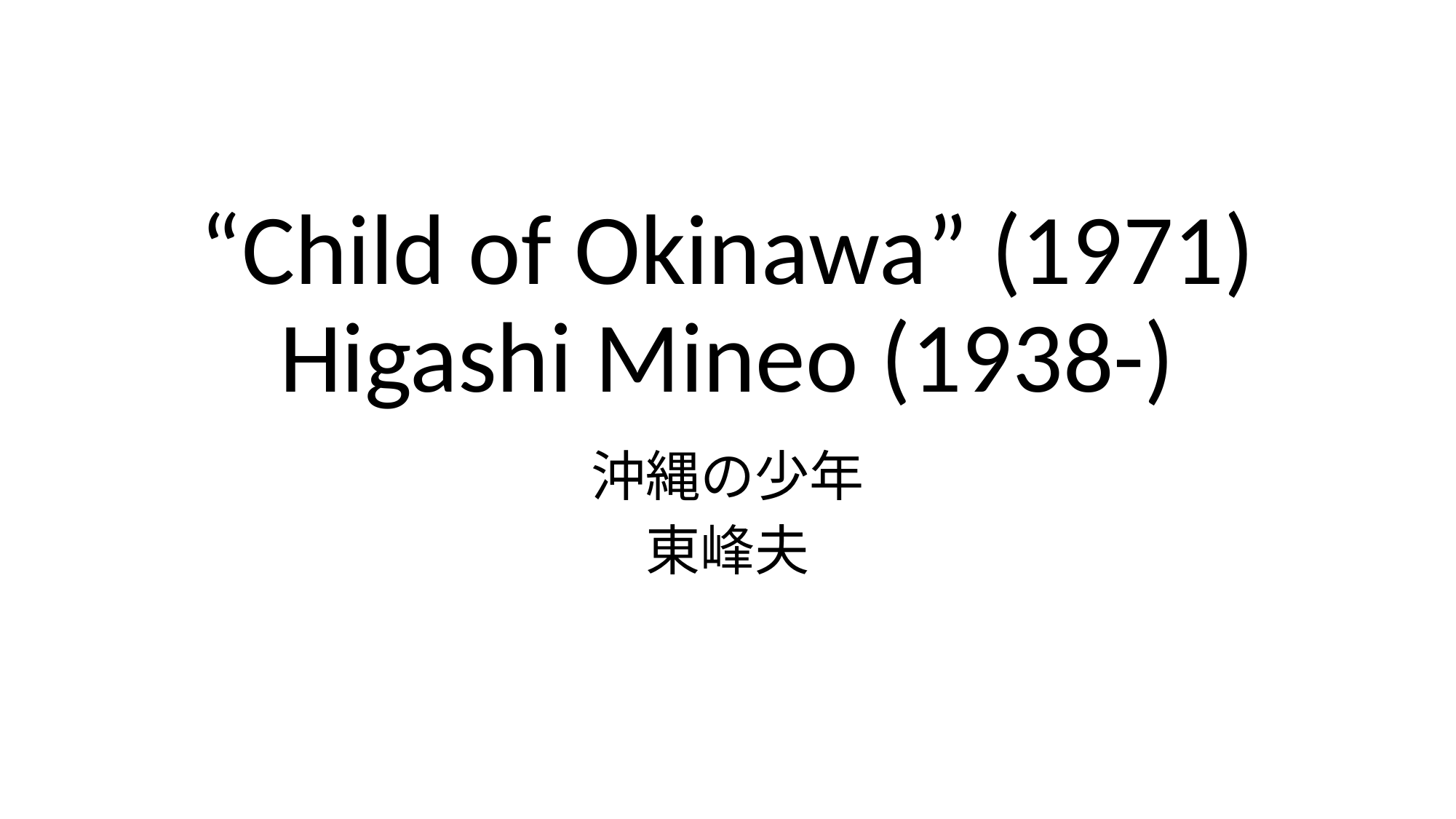

# “Child of Okinawa” (1971) Higashi Mineo (1938-)
沖縄の少年
東峰夫